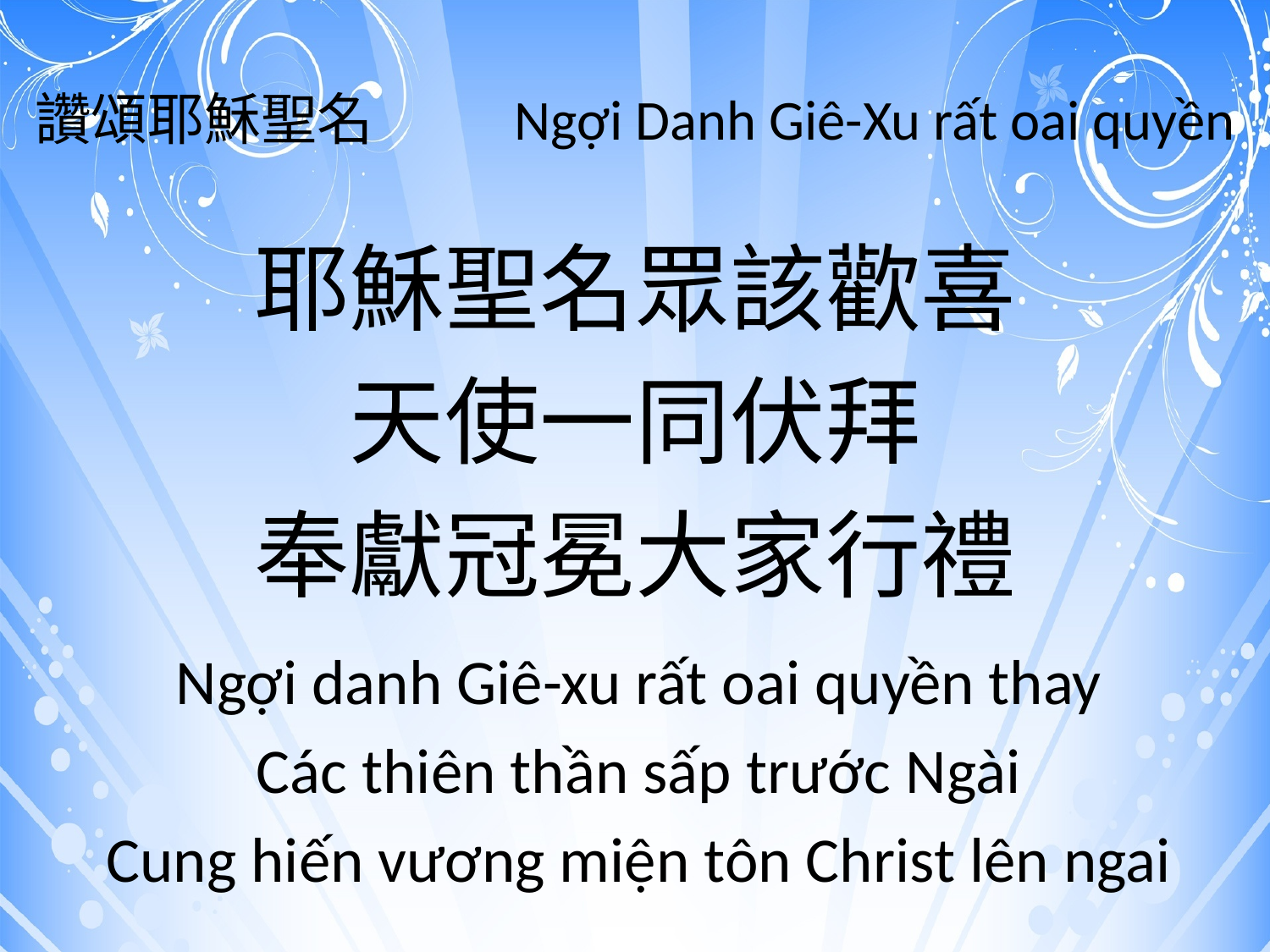

# 讚頌耶穌聖名          Ngợi Danh Giê-Xu rất oai quyền
耶穌聖名眾該歡喜
天使一同伏拜
奉獻冠冕大家行禮
Ngợi danh Giê-xu rất oai quyền thay
Các thiên thần sấp trước Ngài
Cung hiến vương miện tôn Christ lên ngai